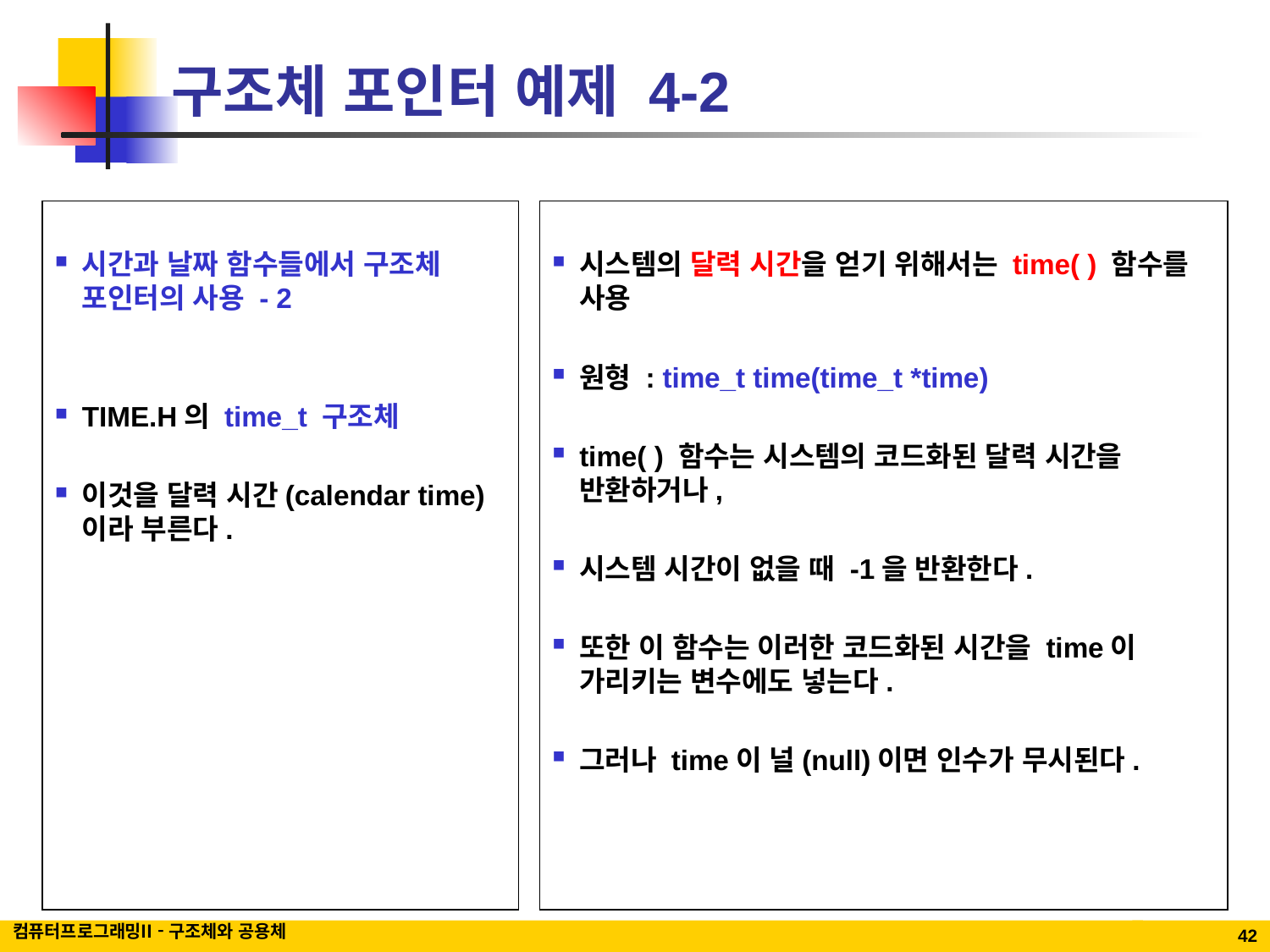

# 구조체 포인터 예제 4-2

시간과 날짜 함수들에서 구조체 포인터의 사용 - 2

TIME.H의 time_t 구조체

이것을 달력 시간(calendar time)이라 부른다.

시스템의 달력 시간을 얻기 위해서는 time( ) 함수를 사용

원형 : time_t time(time_t *time)

time( ) 함수는 시스템의 코드화된 달력 시간을 반환하거나,

시스템 시간이 없을 때 -1을 반환한다.

또한 이 함수는 이러한 코드화된 시간을 time이 가리키는 변수에도 넣는다.

그러나 time이 널(null)이면 인수가 무시된다.

컴퓨터프로그래밍II - 구조체와 공용체
42